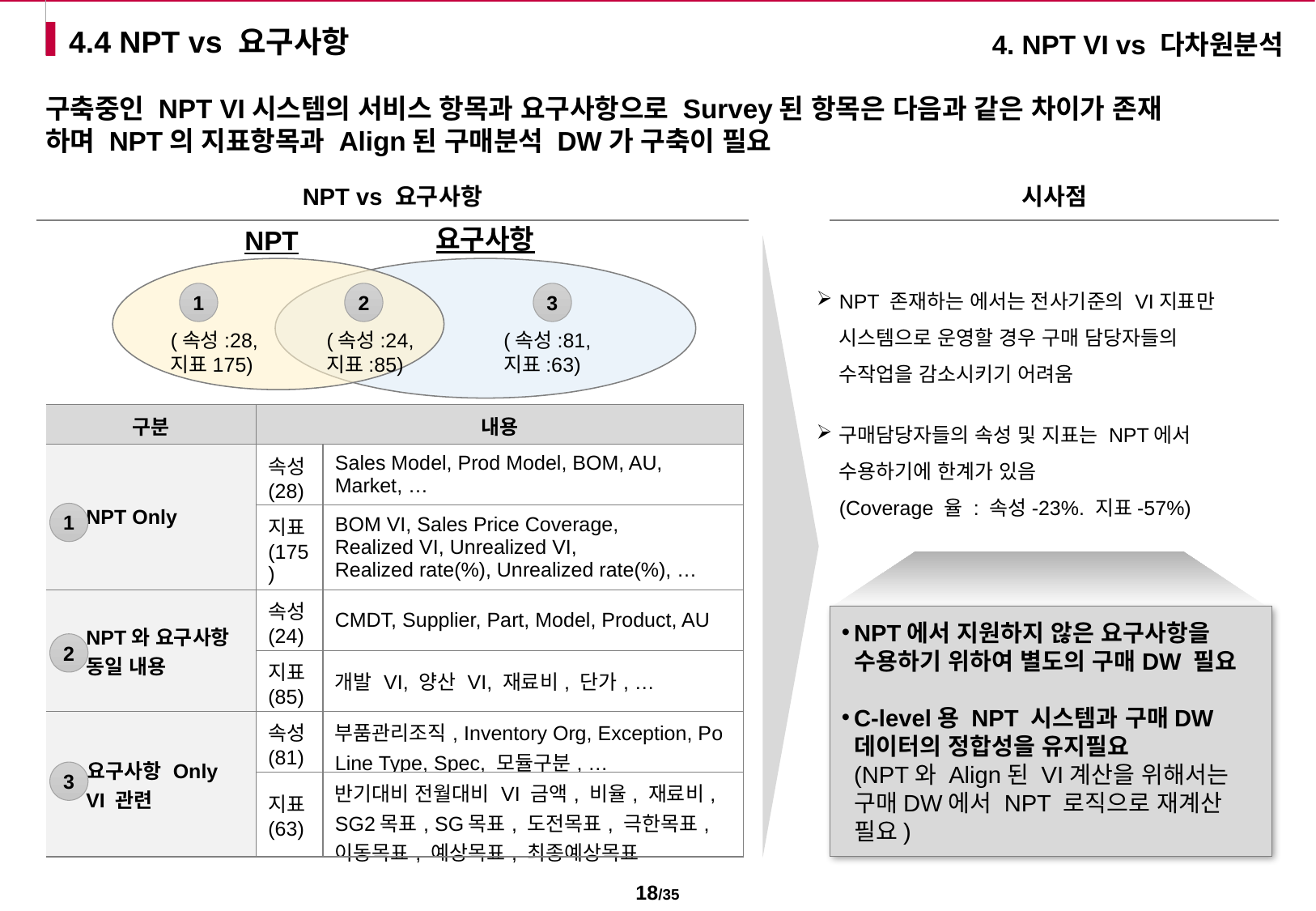

# 4.4 NPT vs 요구사항
4. NPT VI vs 다차원분석
구축중인 NPT VI시스템의 서비스 항목과 요구사항으로 Survey된 항목은 다음과 같은 차이가 존재
하며 NPT의 지표항목과 Align된 구매분석 DW가 구축이 필요
NPT vs 요구사항
시사점
요구사항
NPT

NPT 존재하는 에서는 전사기준의 VI지표만 시스템으로 운영할 경우 구매 담당자들의 수작업을 감소시키기 어려움
구매담당자들의 속성 및 지표는 NPT에서 수용하기에 한계가 있음
(Coverage 율 : 속성-23%. 지표-57%)
1
2
3
(속성:28,
지표175)
(속성:24,
지표:85)
(속성:81,
지표:63)
| 구분 | 내용 |  |
| --- | --- | --- |
| NPT Only | 속성 (28) | Sales Model, Prod Model, BOM, AU, Market, … |
|  | 지표 (175) | BOM VI, Sales Price Coverage, Realized VI, Unrealized VI, Realized rate(%), Unrealized rate(%), … |
| NPT와 요구사항 동일 내용 | 속성 (24) | CMDT, Supplier, Part, Model, Product, AU |
|  | 지표 (85) | 개발 VI, 양산 VI, 재료비, 단가, … |
| 요구사항 Only VI 관련 | 속성 (81) | 부품관리조직, Inventory Org, Exception, Po Line Type, Spec, 모듈구분, … |
|  | 지표 (63) | 반기대비 전월대비 VI 금액, 비율, 재료비, SG2목표, SG목표, 도전목표, 극한목표, 이동목표, 예상목표, 최종예상목표 |
1

NPT에서 지원하지 않은 요구사항을 수용하기 위하여 별도의 구매DW 필요
C-level용 NPT 시스템과 구매DW
데이터의 정합성을 유지필요
(NPT와 Align된 VI계산을 위해서는 구매DW에서 NPT 로직으로 재계산 필요)
2
3